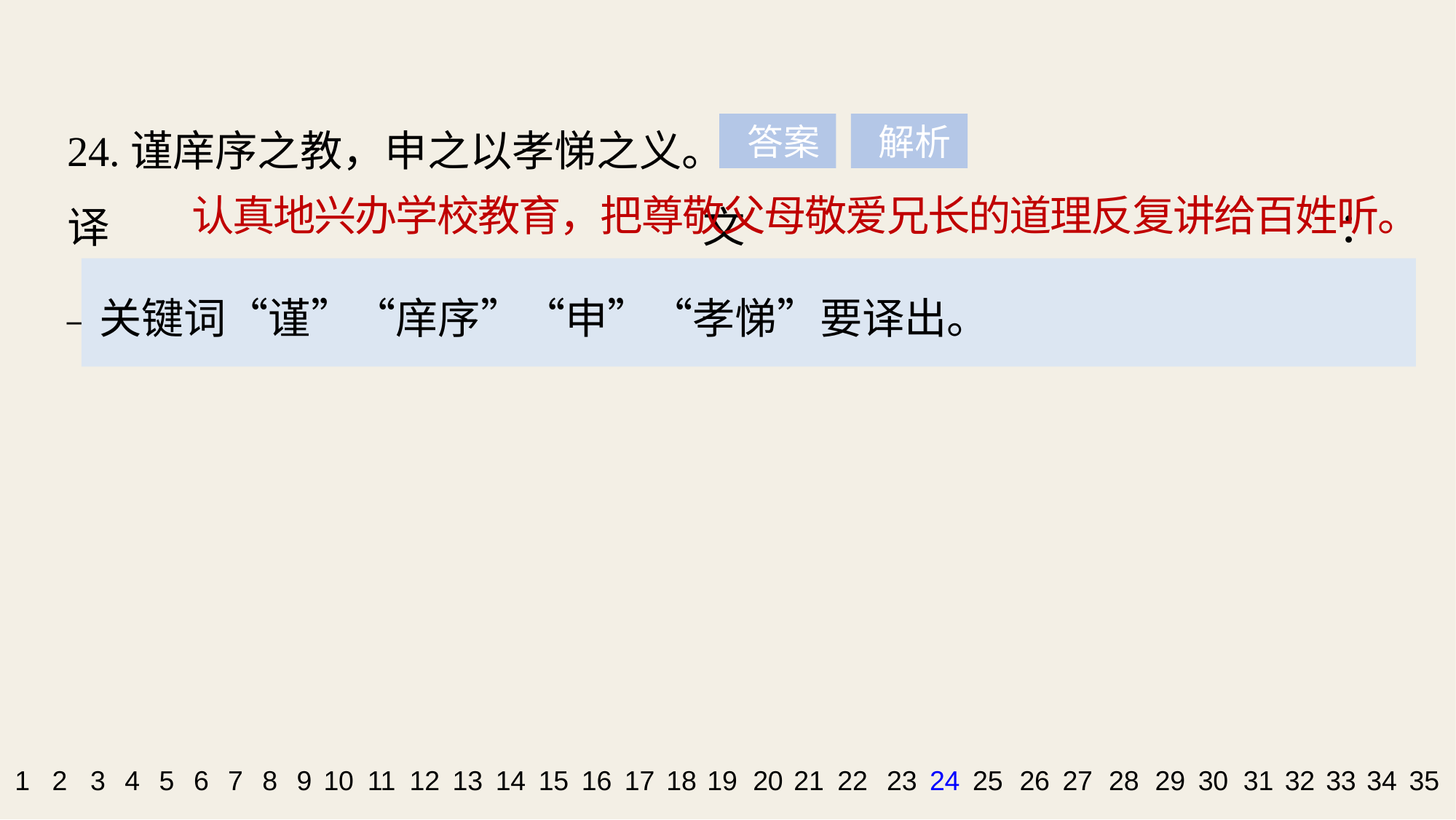

24.谨庠序之教，申之以孝悌之义。
译文：________________________________________________________
 答案
 解析
认真地兴办学校教育，把尊敬父母敬爱兄长的道理反复讲给百姓听。

关键词“谨”“庠序”“申”“孝悌”要译出。
1
2
3
4
5
6
7
8
9
10
11
12
13
14
15
16
17
18
19
20
21
22
23
24
25
26
27
28
29
30
31
32
33
34
35